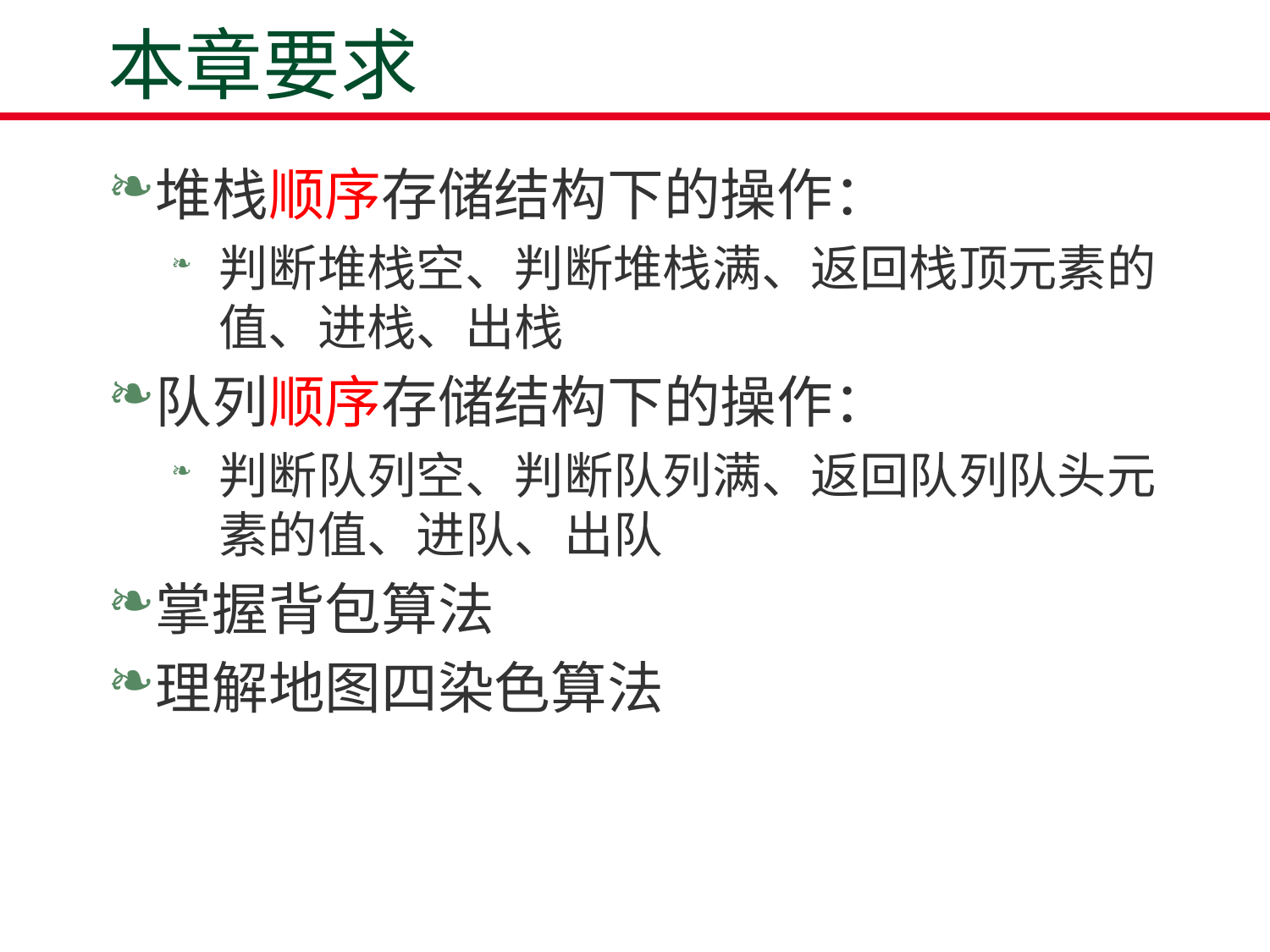

# 本章要求
堆栈顺序存储结构下的操作：
判断堆栈空、判断堆栈满、返回栈顶元素的值、进栈、出栈
队列顺序存储结构下的操作：
判断队列空、判断队列满、返回队列队头元素的值、进队、出队
掌握背包算法
理解地图四染色算法